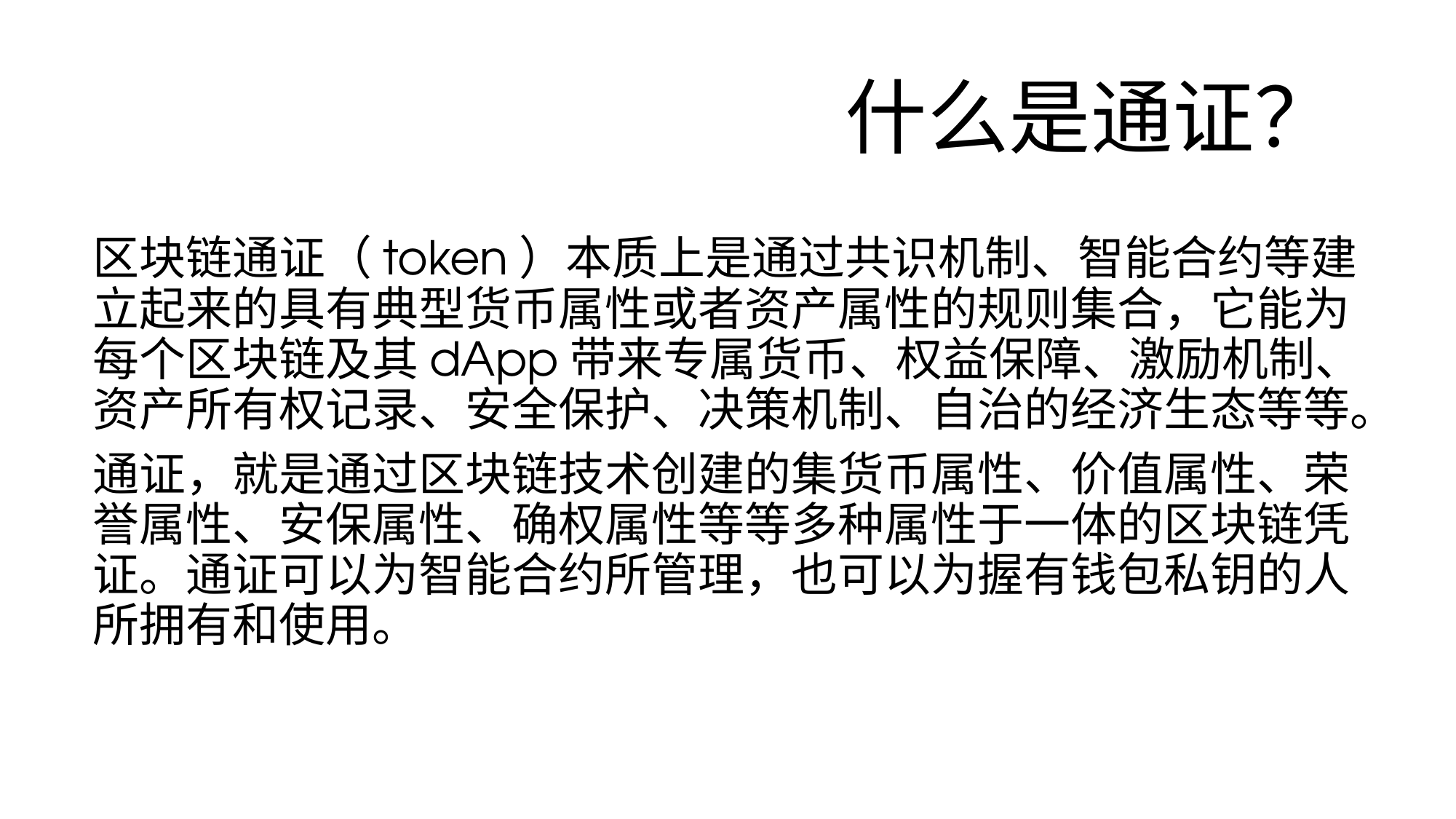

# 什么是通证？
区块链通证（token）本质上是通过共识机制、智能合约等建立起来的具有典型货币属性或者资产属性的规则集合，它能为每个区块链及其dApp带来专属货币、权益保障、激励机制、资产所有权记录、安全保护、决策机制、自治的经济生态等等。
通证，就是通过区块链技术创建的集货币属性、价值属性、荣誉属性、安保属性、确权属性等等多种属性于一体的区块链凭证。通证可以为智能合约所管理，也可以为握有钱包私钥的人所拥有和使用。